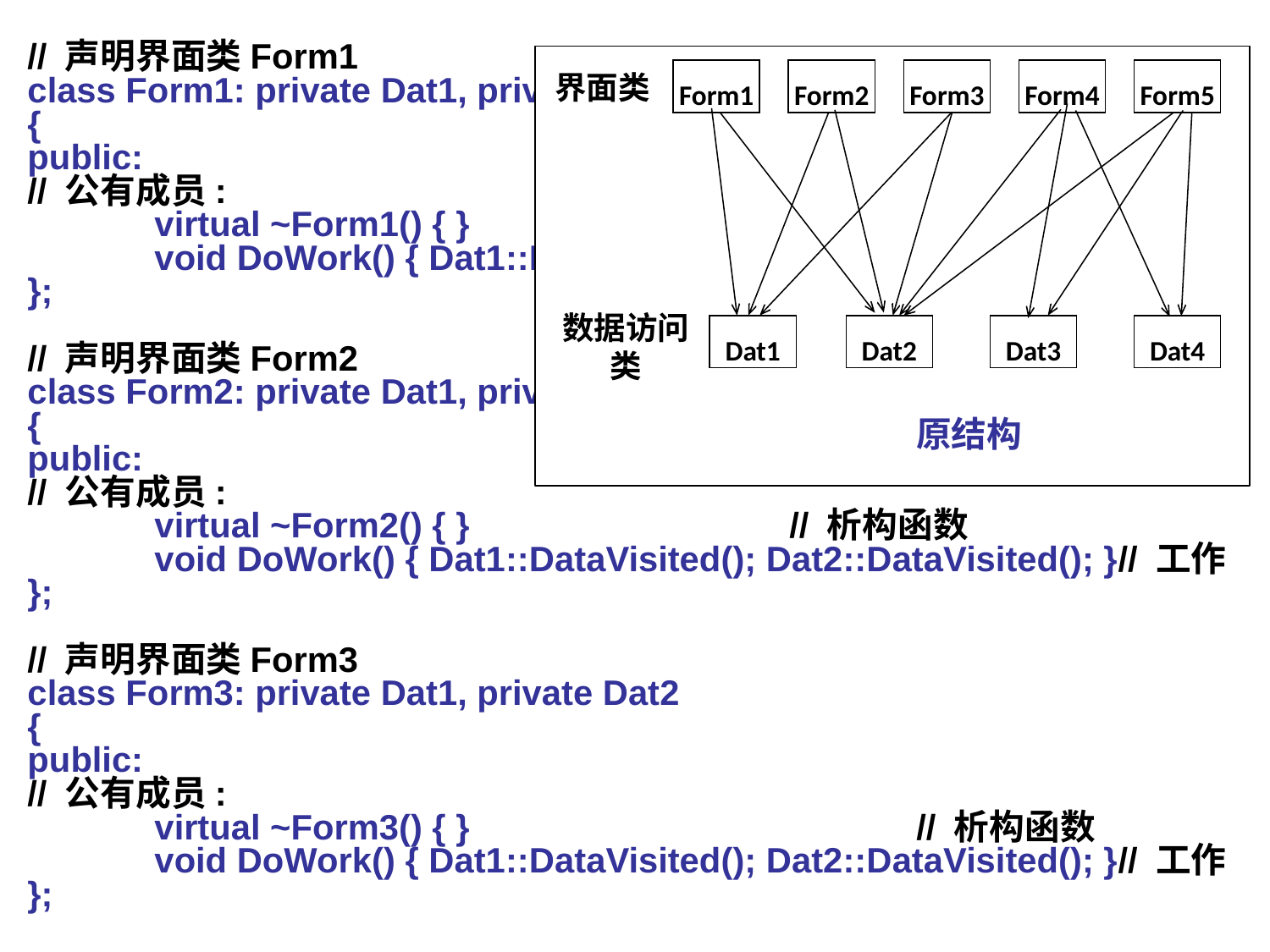

// 声明界面类Form1
class Form1: private Dat1, private Dat2
{
public:
// 公有成员:
	virtual ~Form1() { }			// 析构函数
	void DoWork() { Dat1::DataVisited(); Dat2::DataVisited(); }// 工作
};

// 声明界面类Form2
class Form2: private Dat1, private Dat2
{
public:
// 公有成员:
	virtual ~Form2() { }			// 析构函数
	void DoWork() { Dat1::DataVisited(); Dat2::DataVisited(); }// 工作
};

// 声明界面类Form3
class Form3: private Dat1, private Dat2
{
public:
// 公有成员:
	virtual ~Form3() { }				// 析构函数
	void DoWork() { Dat1::DataVisited(); Dat2::DataVisited(); }// 工作
};

Form1
Form2
Form3
Form4
Form5

Dat1
Dat2
Dat3
Dat4
界面类
数据访问类
原结构